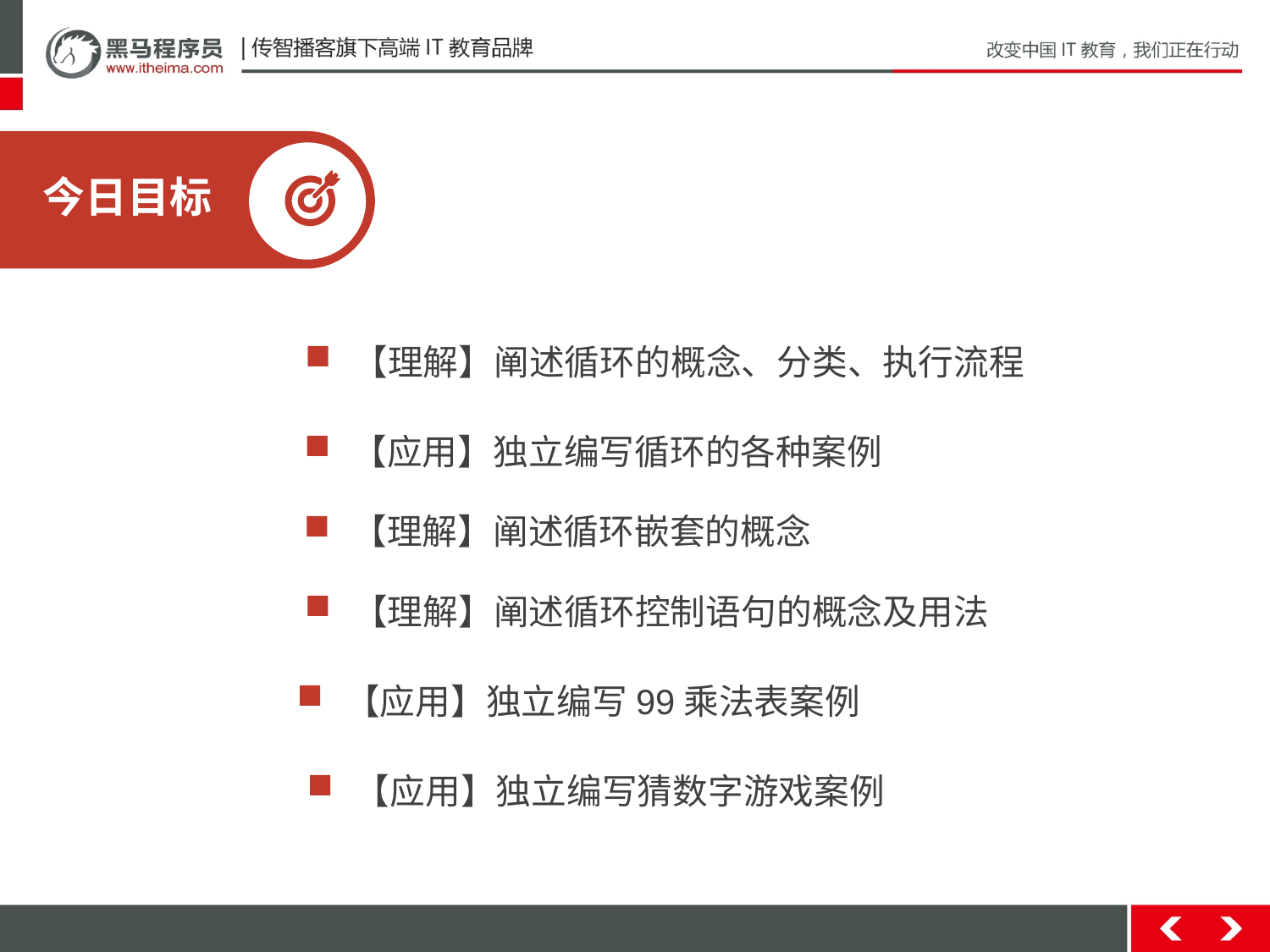

今日目标

【理解】阐述循环的概念、分类、执行流程
【应用】独立编写循环的各种案例
【理解】阐述循环嵌套的概念
【理解】阐述循环控制语句的概念及用法
【应用】独立编写99乘法表案例
【应用】独立编写猜数字游戏案例